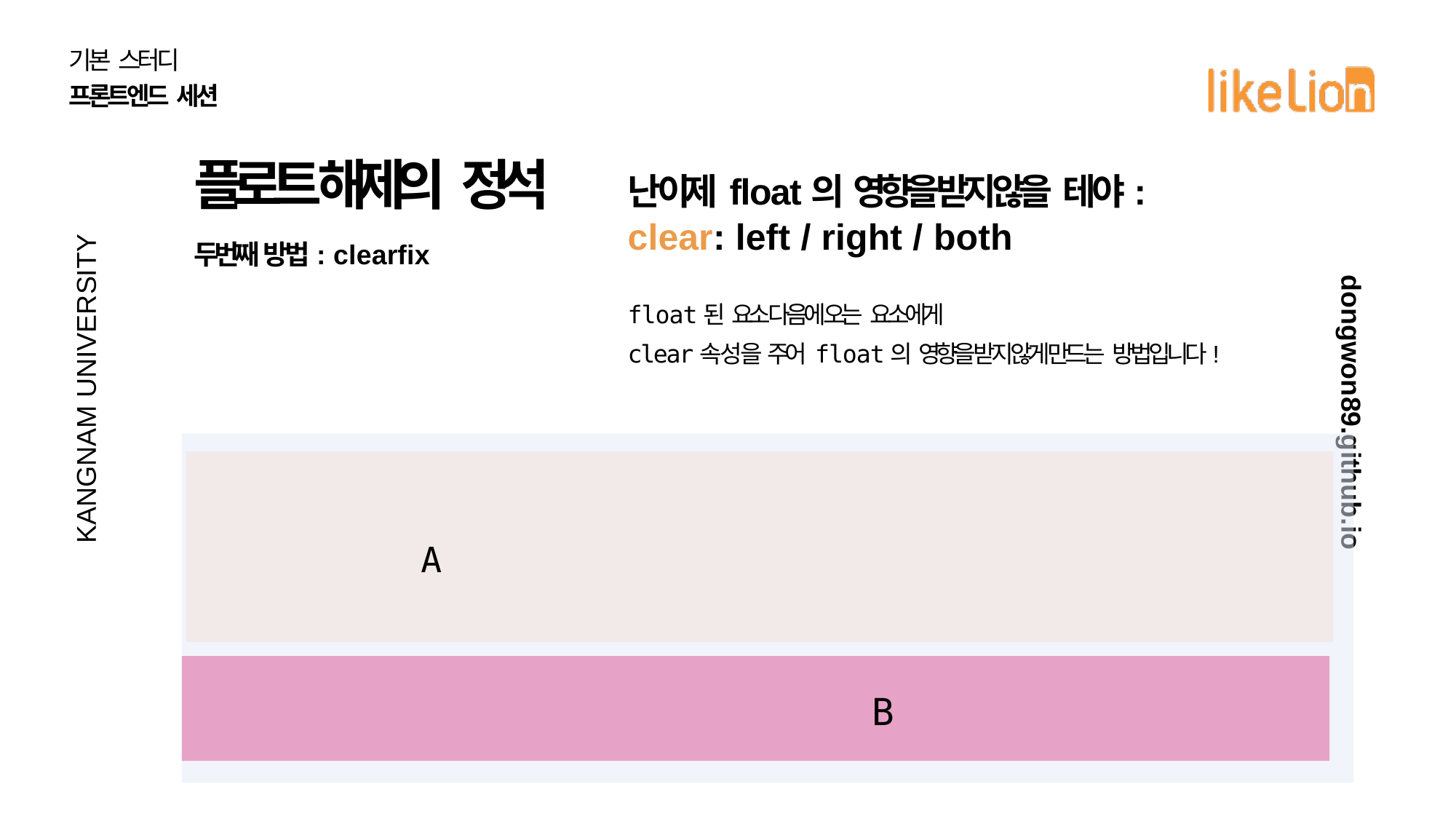

기본 스터디
프론트엔드 세션

KANGNAM UNIVERSITY
플로트  해제의 정석
두번째 방법: clearfix
난 이제 float의 영향을 받지 않을 테야:
clear: left / right / both
float된 요소 다음에 오는 요소에게
clear속성을 주어 float의 영향을 받지 않게 만드는 방법입니다!
dongwon89.github.io

A

B